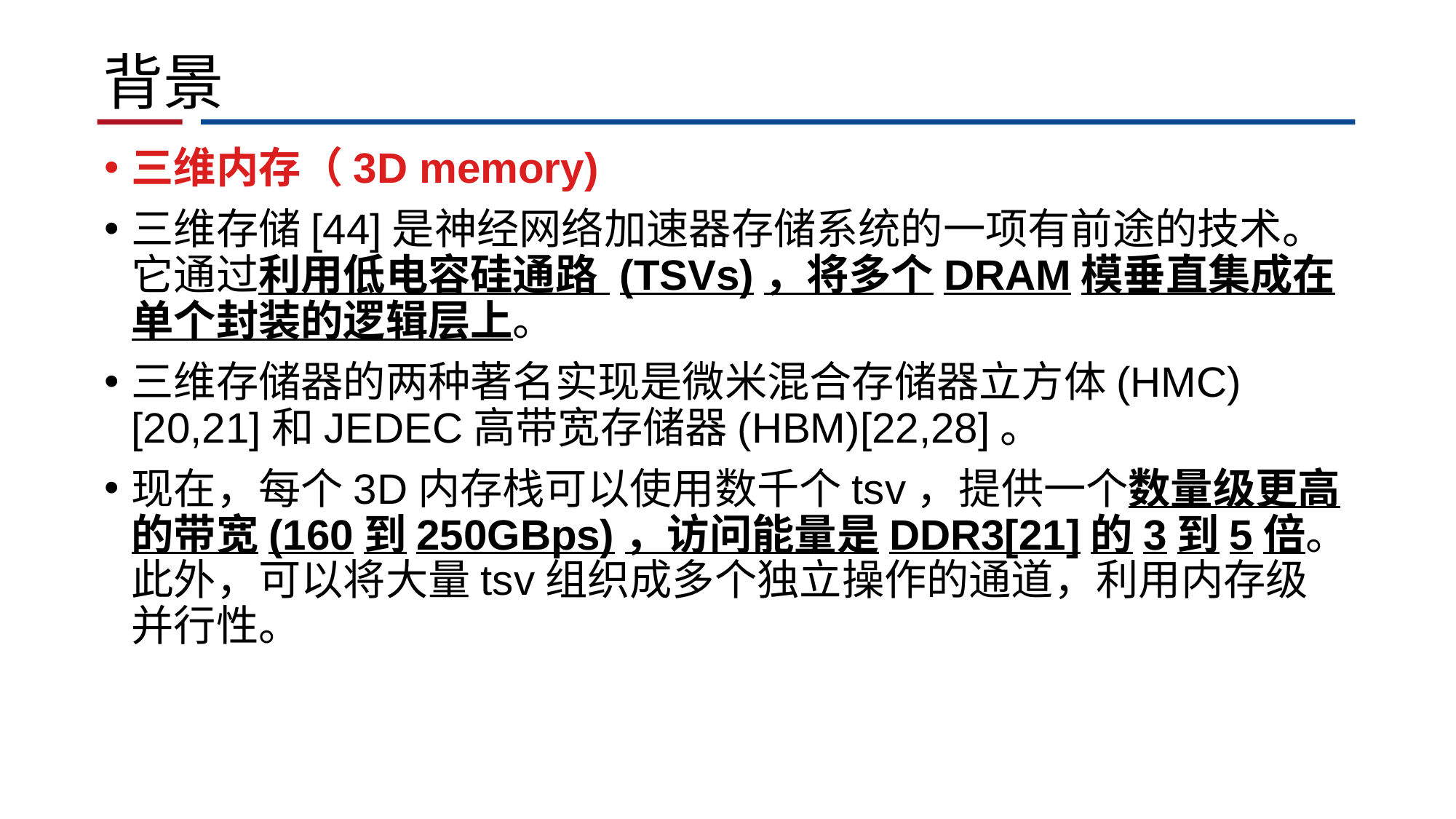

# 背景
三维内存（3D memory)
三维存储[44]是神经网络加速器存储系统的一项有前途的技术。它通过利用低电容硅通路 (TSVs)，将多个DRAM模垂直集成在单个封装的逻辑层上。
三维存储器的两种著名实现是微米混合存储器立方体(HMC)[20,21]和JEDEC高带宽存储器(HBM)[22,28]。
现在，每个3D内存栈可以使用数千个tsv，提供一个数量级更高的带宽(160到250GBps)，访问能量是DDR3[21]的3到5倍。此外，可以将大量tsv组织成多个独立操作的通道，利用内存级并行性。
4